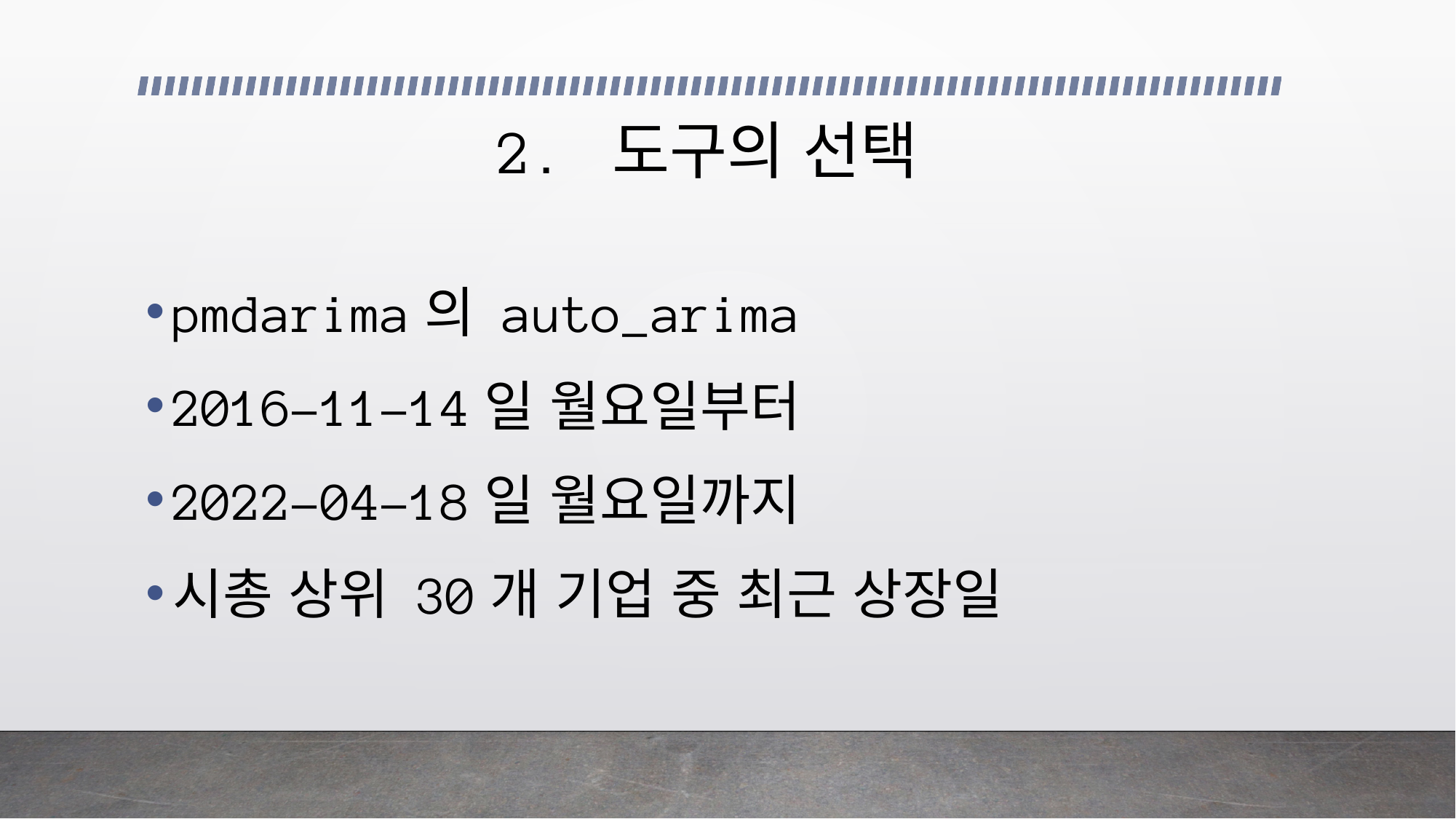

# 2. 도구의 선택
pmdarima의 auto_arima
2016-11-14일 월요일부터
2022-04-18일 월요일까지
시총 상위 30개 기업 중 최근 상장일